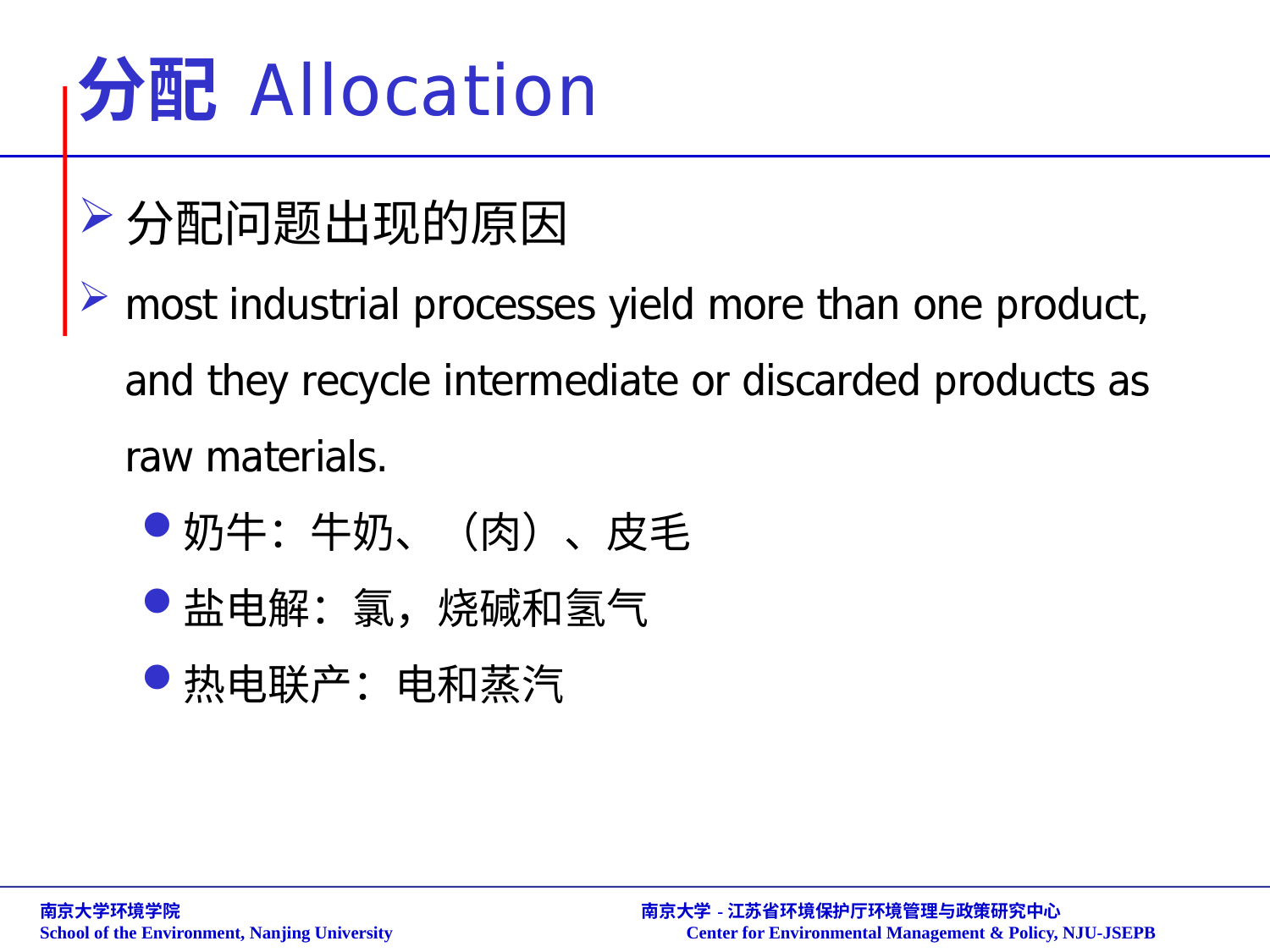

# 分配 Allocation
分配问题出现的原因
most industrial processes yield more than one product, and they recycle intermediate or discarded products as raw materials.
奶牛：牛奶、（肉）、皮毛
盐电解：氯，烧碱和氢气
热电联产：电和蒸汽